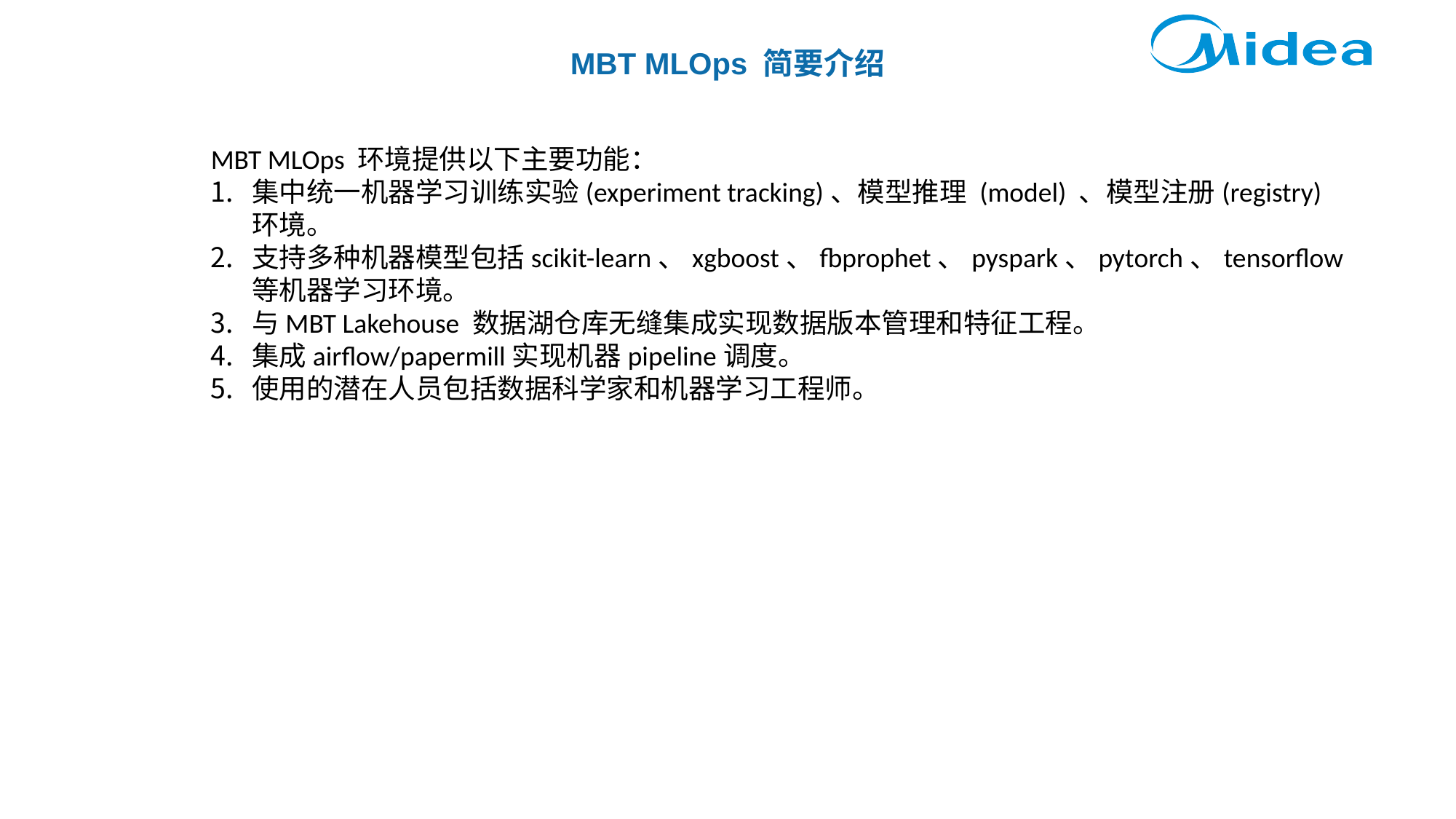

MBT MLOps 简要介绍
MBT MLOps 环境提供以下主要功能：
集中统一机器学习训练实验(experiment tracking)、模型推理 (model) 、模型注册(registry)环境。
支持多种机器模型包括scikit-learn、xgboost、fbprophet、pyspark、pytorch、tensorflow等机器学习环境。
与MBT Lakehouse 数据湖仓库无缝集成实现数据版本管理和特征工程。
集成airflow/papermill实现机器pipeline调度。
使用的潜在人员包括数据科学家和机器学习工程师。